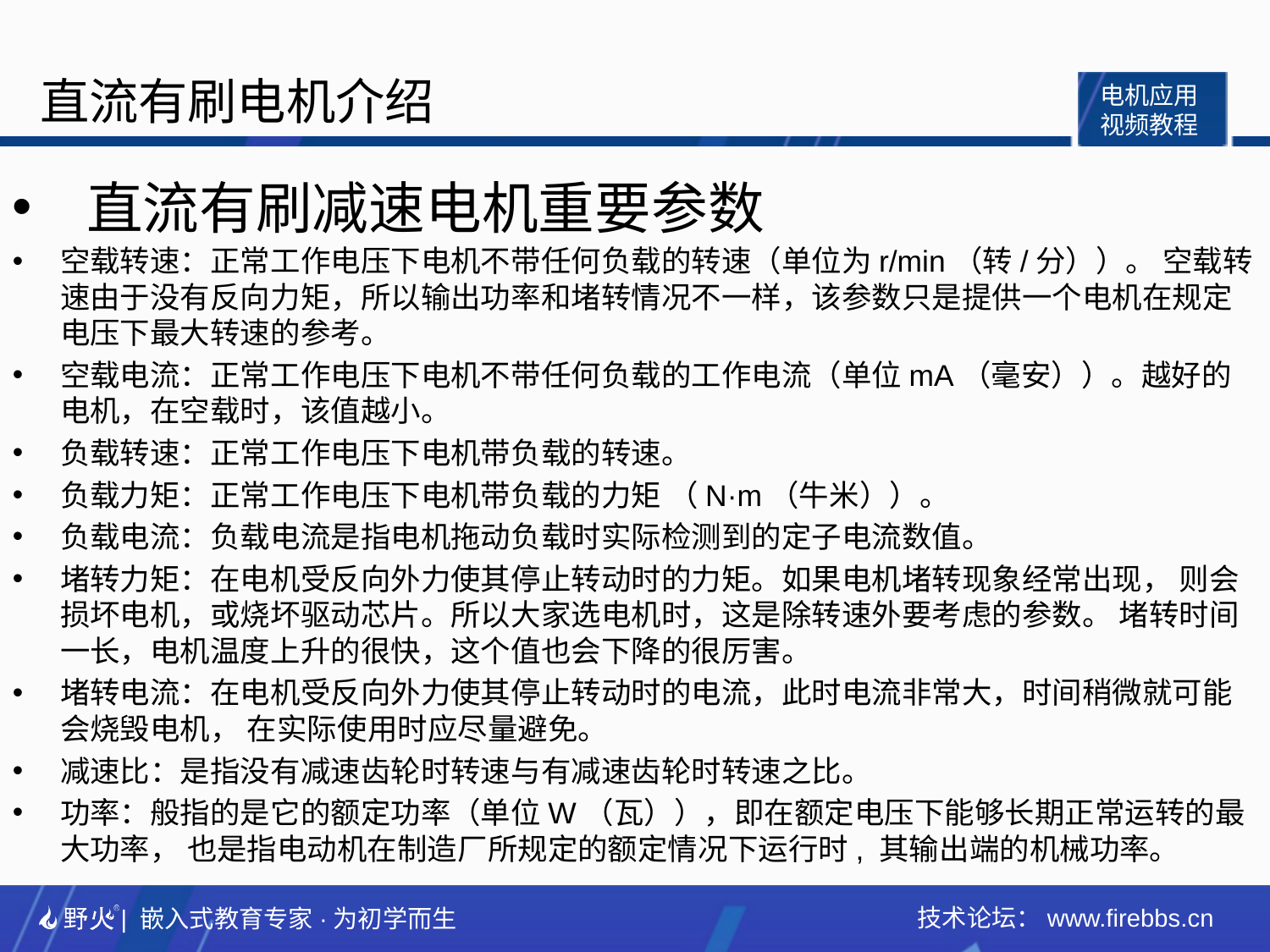

直流有刷减速电机重要参数
空载转速：正常工作电压下电机不带任何负载的转速（单位为r/min（转/分））。 空载转速由于没有反向力矩，所以输出功率和堵转情况不一样，该参数只是提供一个电机在规定电压下最大转速的参考。
空载电流：正常工作电压下电机不带任何负载的工作电流（单位mA（毫安））。越好的电机，在空载时，该值越小。
负载转速：正常工作电压下电机带负载的转速。
负载力矩：正常工作电压下电机带负载的力矩 （N·m（牛米））。
负载电流：负载电流是指电机拖动负载时实际检测到的定子电流数值。
堵转力矩：在电机受反向外力使其停止转动时的力矩。如果电机堵转现象经常出现， 则会损坏电机，或烧坏驱动芯片。所以大家选电机时，这是除转速外要考虑的参数。 堵转时间一长，电机温度上升的很快，这个值也会下降的很厉害。
堵转电流：在电机受反向外力使其停止转动时的电流，此时电流非常大，时间稍微就可能会烧毁电机， 在实际使用时应尽量避免。
减速比：是指没有减速齿轮时转速与有减速齿轮时转速之比。
功率：般指的是它的额定功率（单位W（瓦）），即在额定电压下能够长期正常运转的最大功率， 也是指电动机在制造厂所规定的额定情况下运行时, 其输出端的机械功率。